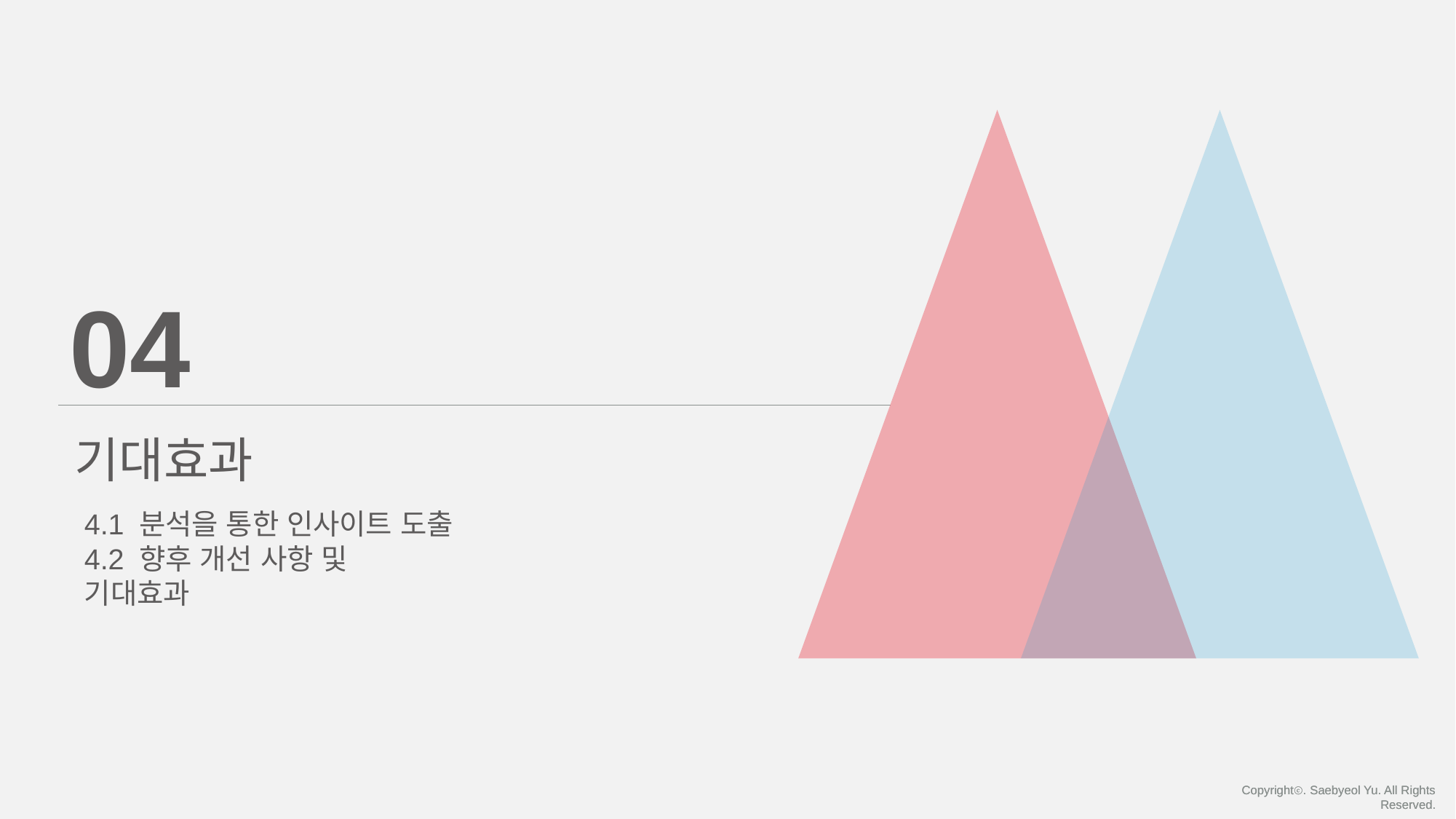

04
기대효과
4.1 분석을 통한 인사이트 도출
4.2 향후 개선 사항 및 기대효과
Copyrightⓒ. Saebyeol Yu. All Rights Reserved.